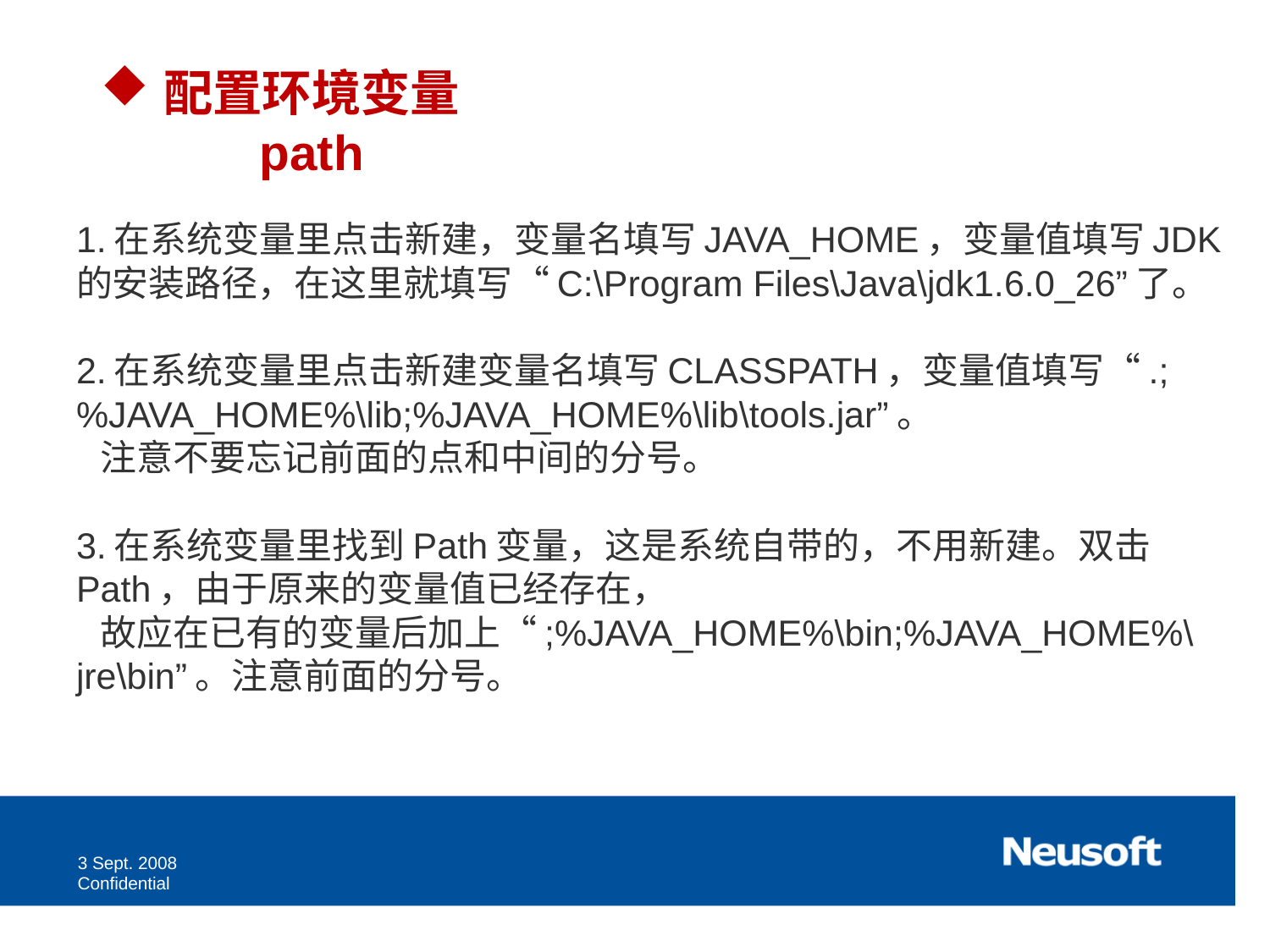

配置环境变量 path
1.在系统变量里点击新建，变量名填写JAVA_HOME，变量值填写JDK的安装路径，在这里就填写“C:\Program Files\Java\jdk1.6.0_26”了。

2.在系统变量里点击新建变量名填写CLASSPATH，变量值填写“.;%JAVA_HOME%\lib;%JAVA_HOME%\lib\tools.jar”。
  注意不要忘记前面的点和中间的分号。

3.在系统变量里找到Path变量，这是系统自带的，不用新建。双击Path，由于原来的变量值已经存在，
  故应在已有的变量后加上“;%JAVA_HOME%\bin;%JAVA_HOME%\jre\bin”。注意前面的分号。